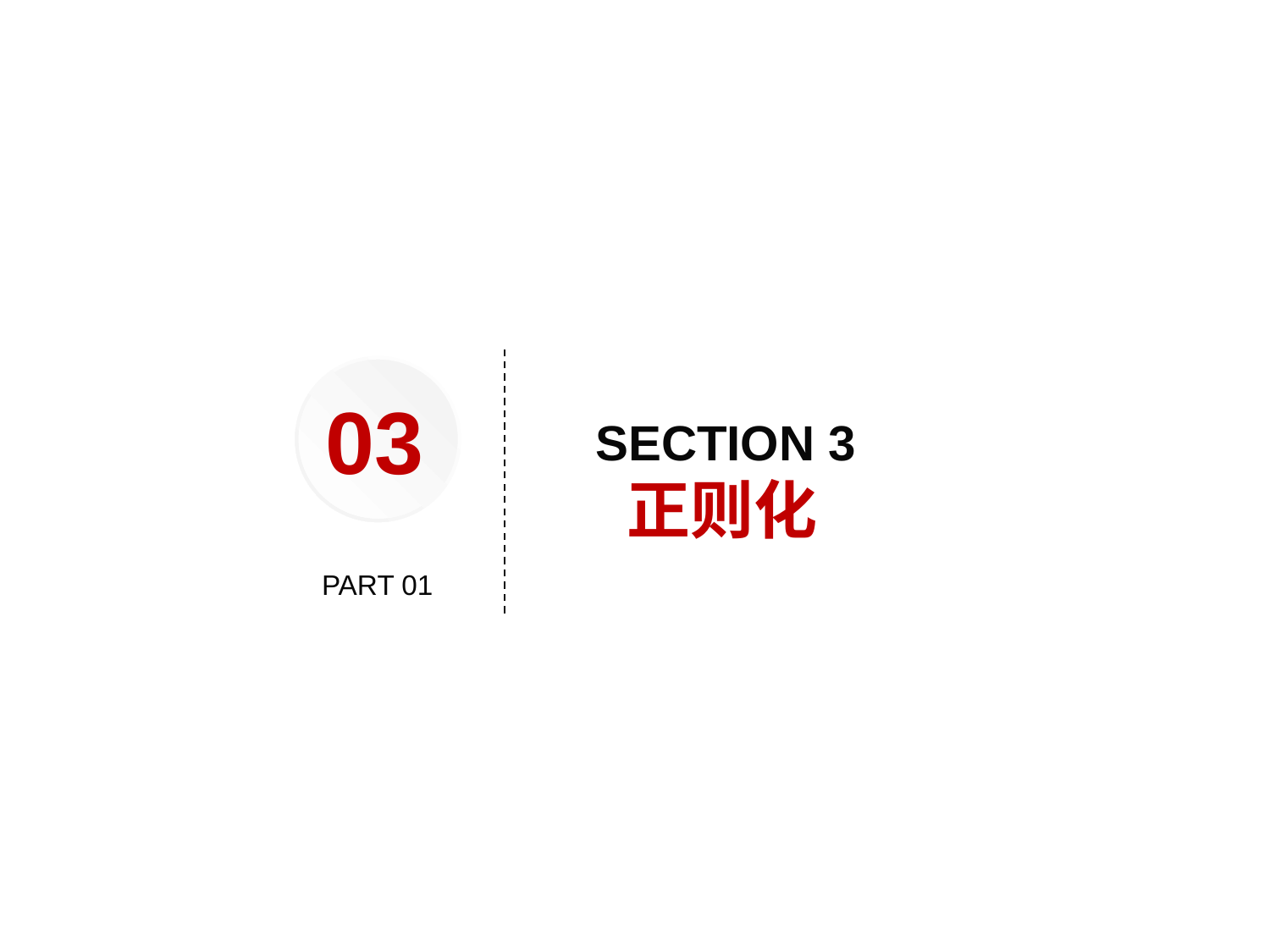

03
 SECTION 3
正则化
PART 01

9